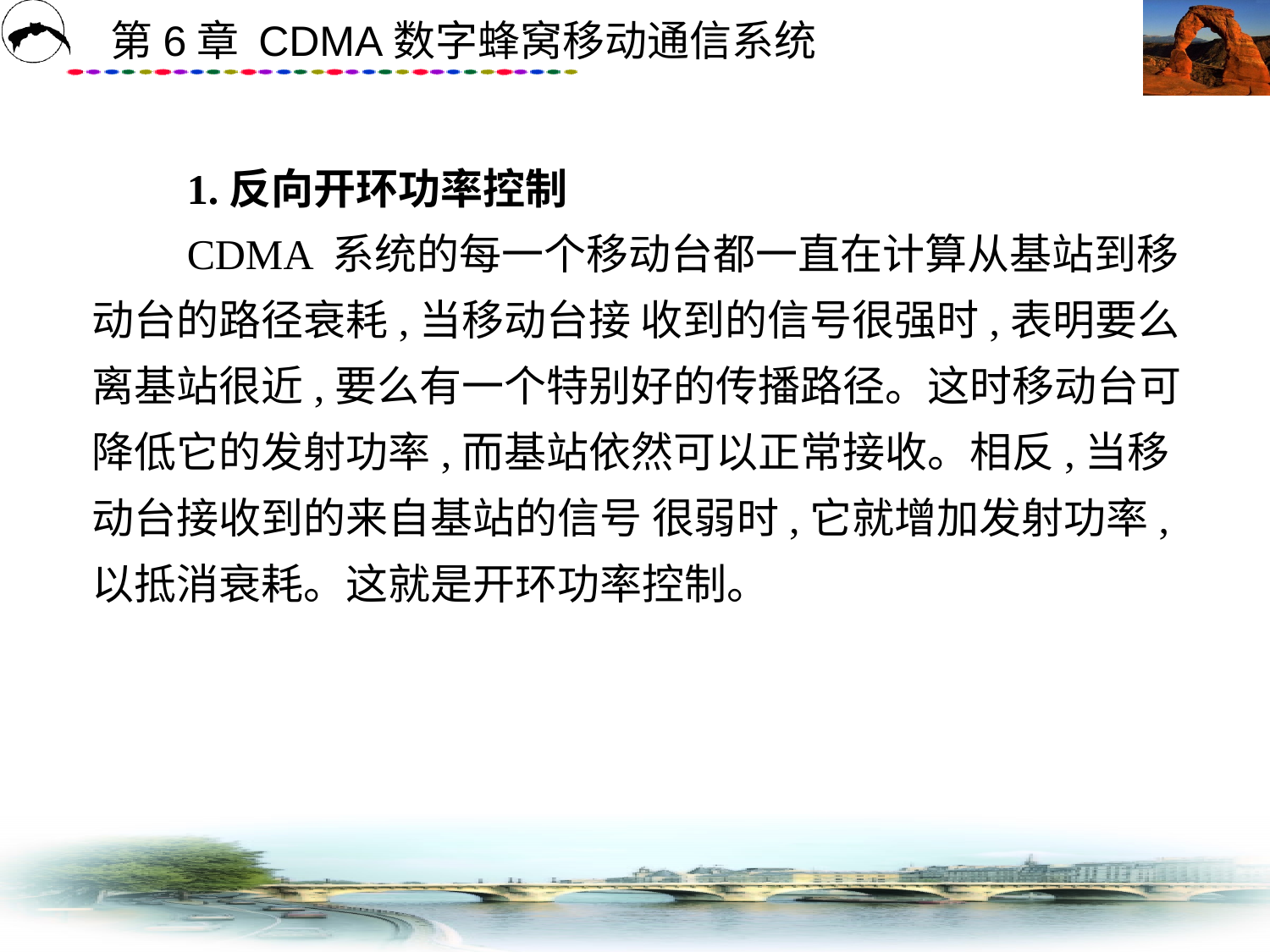

# 1.反向开环功率控制 　　CDMA 系统的每一个移动台都一直在计算从基站到移动台的路径衰耗,当移动台接 收到的信号很强时,表明要么离基站很近,要么有一个特别好的传播路径。这时移动台可 降低它的发射功率,而基站依然可以正常接收。相反,当移动台接收到的来自基站的信号 很弱时,它就增加发射功率,以抵消衰耗。这就是开环功率控制。